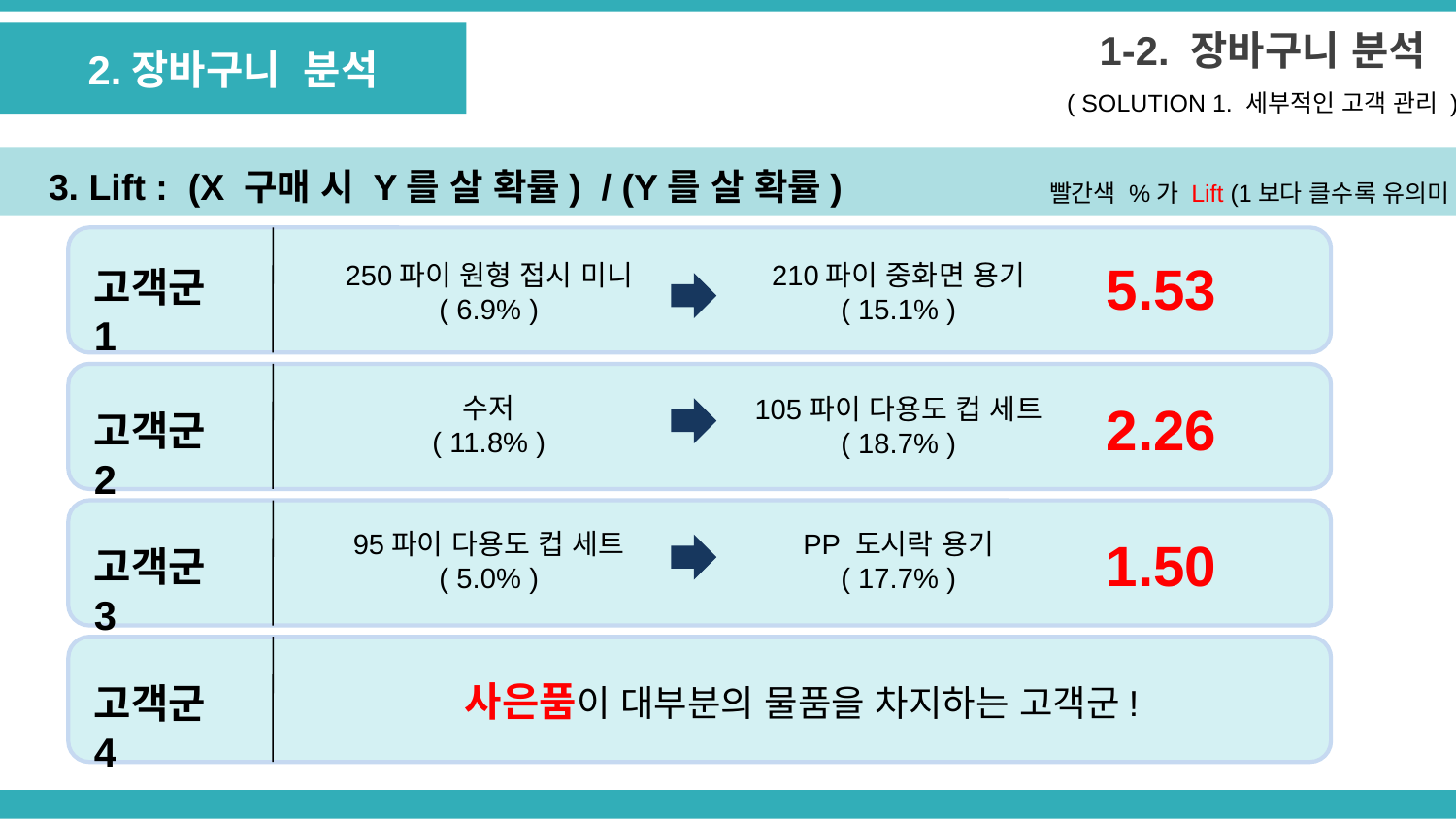

1-2. 장바구니 분석
2.장바구니  분석
( SOLUTION 1. 세부적인 고객 관리 )

3. Lift :  (X 구매 시 Y를 살 확률)  / (Y를 살 확률)
빨간색 %가 Lift (1보다 클수록 유의미)

5.53
250파이 원형 접시 미니
( 6.9% )
210파이 중화면 용기
( 15.1% )
고객군 1

수저
( 11.8% )
105파이 다용도 컵 세트
( 18.7% )
2.26
고객군 2

95파이 다용도 컵 세트
( 5.0% )
PP 도시락 용기
( 17.7% )
1.50
고객군 3

사은품이 대부분의 물품을 차지하는 고객군!
고객군 4